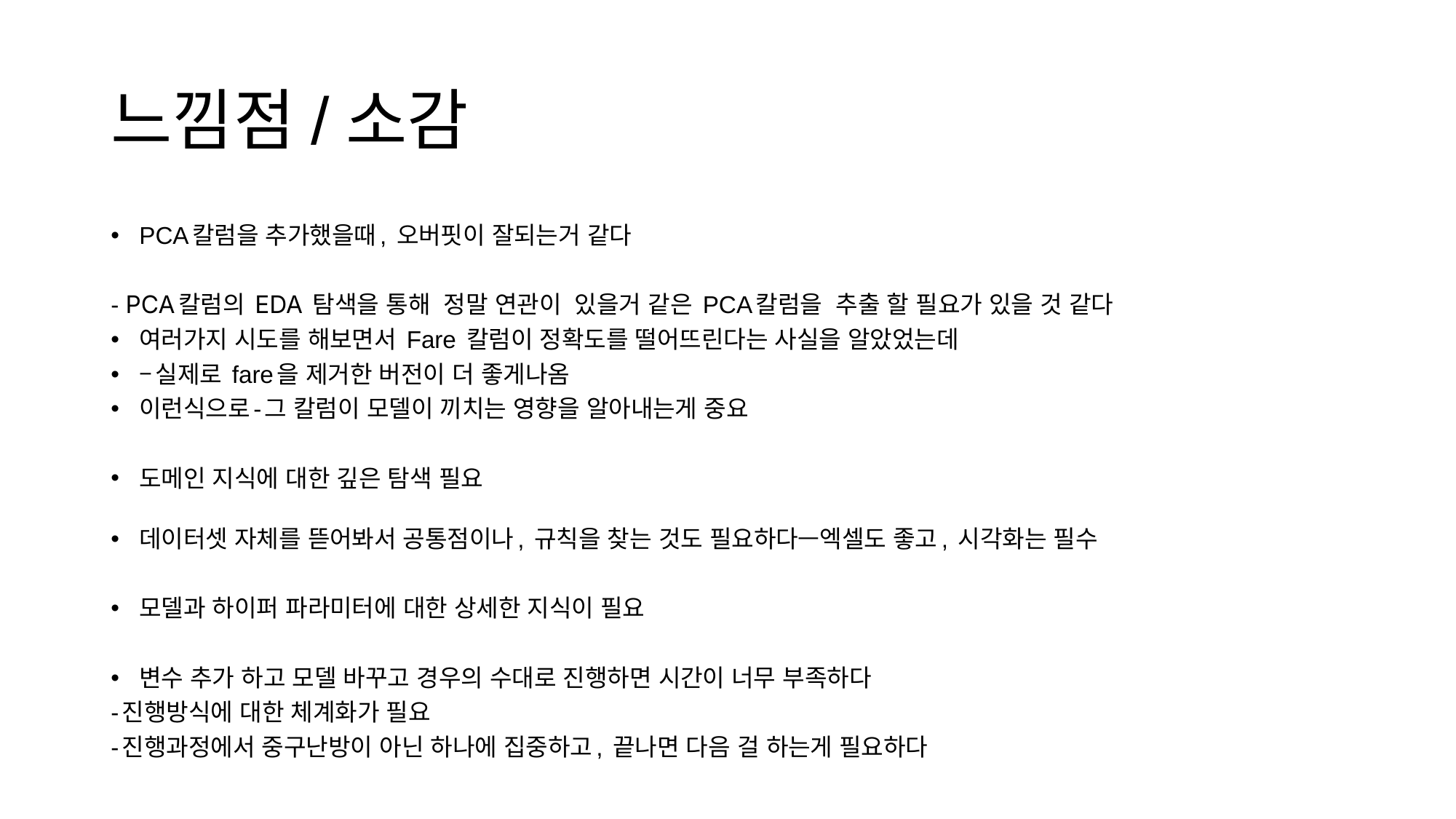

# 느낌점/소감
PCA칼럼을 추가했을때, 오버핏이 잘되는거 같다

- PCA칼럼의 EDA 탐색을 통해  정말 연관이  있을거 같은 PCA칼럼을  추출 할 필요가 있을 것 같다
여러가지 시도를 해보면서 Fare 칼럼이 정확도를 떨어뜨린다는 사실을 알았었는데
–실제로 fare을 제거한 버전이 더 좋게나옴
이런식으로-그 칼럼이 모델이 끼치는 영향을 알아내는게 중요

도메인 지식에 대한 깊은 탐색 필요
데이터셋 자체를 뜯어봐서 공통점이나, 규칙을 찾는 것도 필요하다—엑셀도 좋고, 시각화는 필수

모델과 하이퍼 파라미터에 대한 상세한 지식이 필요

변수 추가 하고 모델 바꾸고 경우의 수대로 진행하면 시간이 너무 부족하다
-진행방식에 대한 체계화가 필요
-진행과정에서 중구난방이 아닌 하나에 집중하고, 끝나면 다음 걸 하는게 필요하다